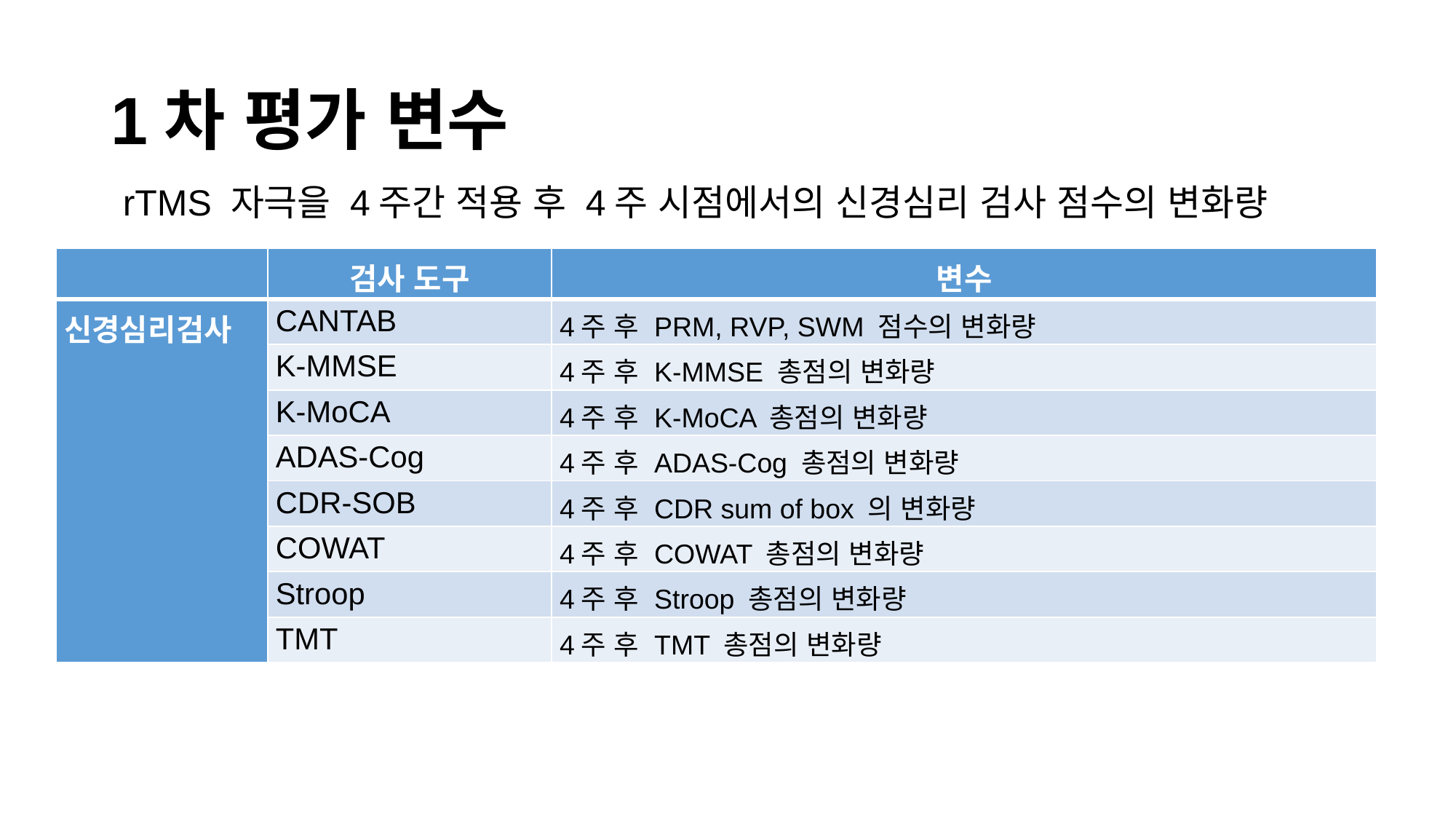

# 1차 평가 변수
rTMS 자극을 4주간 적용 후 4주 시점에서의 신경심리 검사 점수의 변화량
|  | 검사 도구 | 변수 |
| --- | --- | --- |
| 신경심리검사 | CANTAB | 4주 후 PRM, RVP, SWM 점수의 변화량 |
|  | K-MMSE | 4주 후 K-MMSE 총점의 변화량 |
|  | K-MoCA | 4주 후 K-MoCA 총점의 변화량 |
|  | ADAS-Cog | 4주 후 ADAS-Cog 총점의 변화량 |
|  | CDR-SOB | 4주 후 CDR sum of box 의 변화량 |
|  | COWAT | 4주 후 COWAT 총점의 변화량 |
|  | Stroop | 4주 후 Stroop 총점의 변화량 |
|  | TMT | 4주 후 TMT 총점의 변화량 |